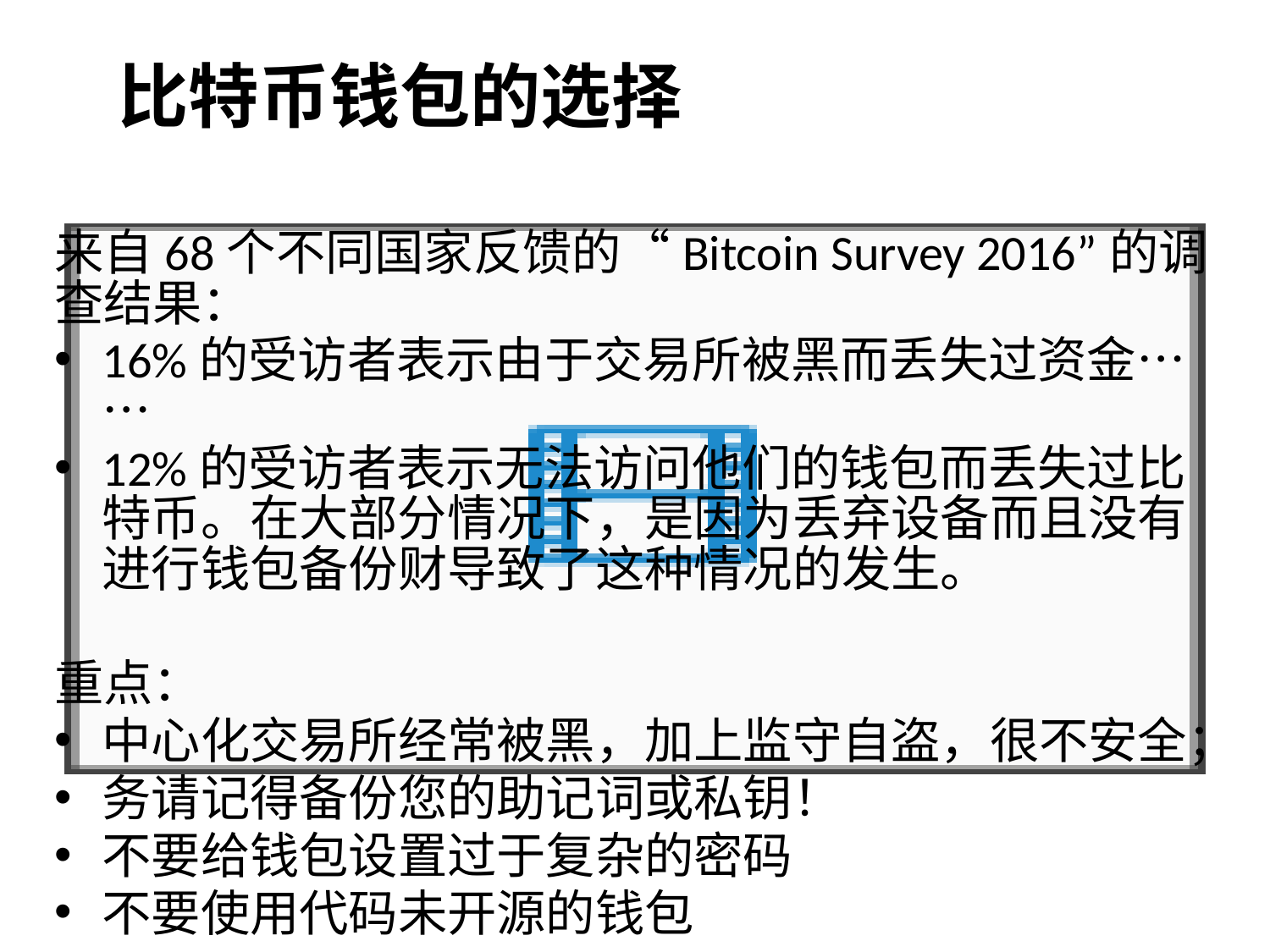

# 比特币钱包的选择
来自68个不同国家反馈的“Bitcoin Survey 2016”的调查结果：
16%的受访者表示由于交易所被黑而丢失过资金……
12%的受访者表示无法访问他们的钱包而丢失过比特币。在大部分情况下，是因为丢弃设备而且没有进行钱包备份财导致了这种情况的发生。

重点：
中心化交易所经常被黑，加上监守自盗，很不安全；
务请记得备份您的助记词或私钥！
不要给钱包设置过于复杂的密码
不要使用代码未开源的钱包